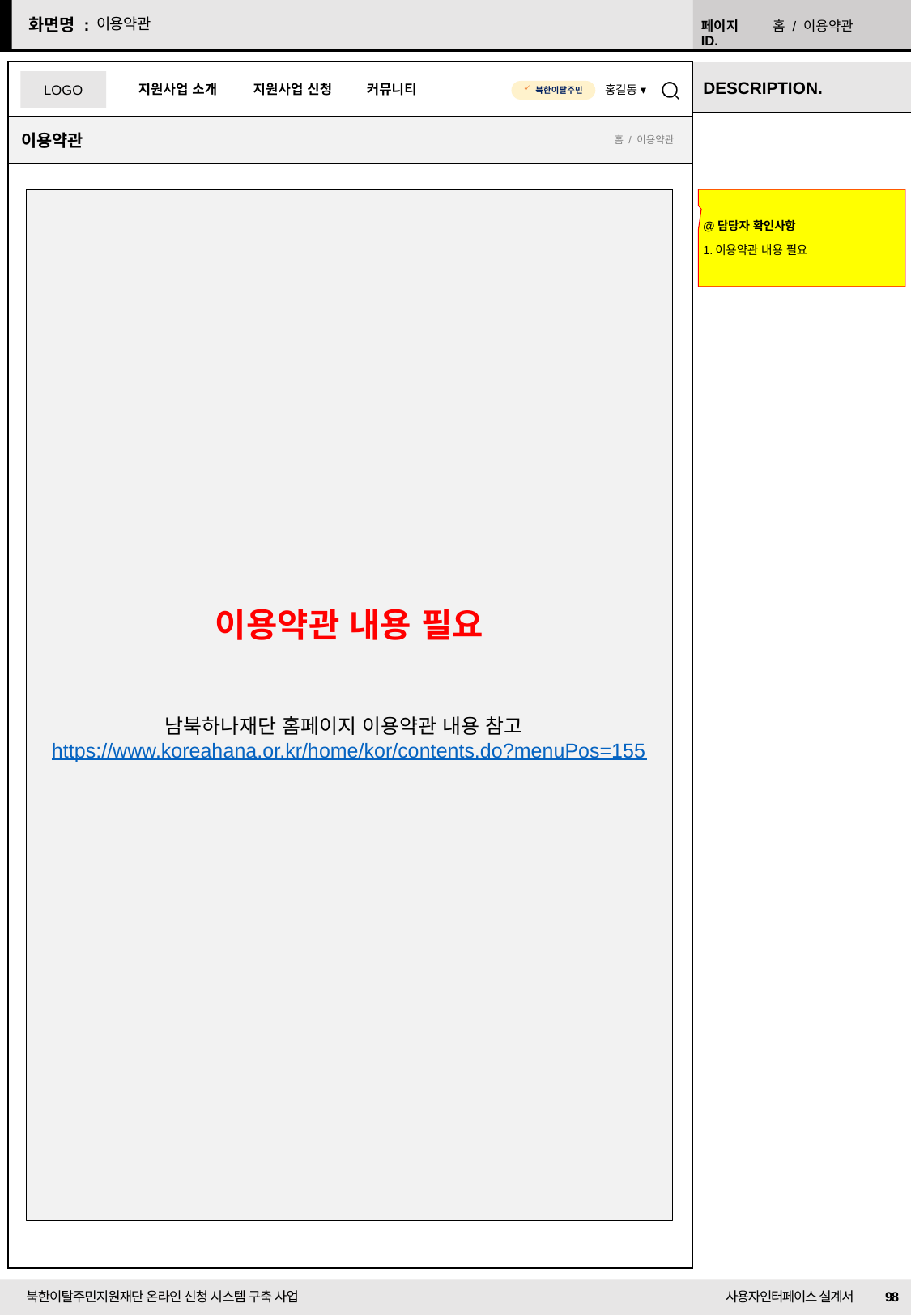

이용약관
홈 / 이용약관
이용약관
홈 / 이용약관
이용약관 내용 필요

남북하나재단 홈페이지 이용약관 내용 참고 https://www.koreahana.or.kr/home/kor/contents.do?menuPos=155

@담당자 확인사항
이용약관 내용 필요
98